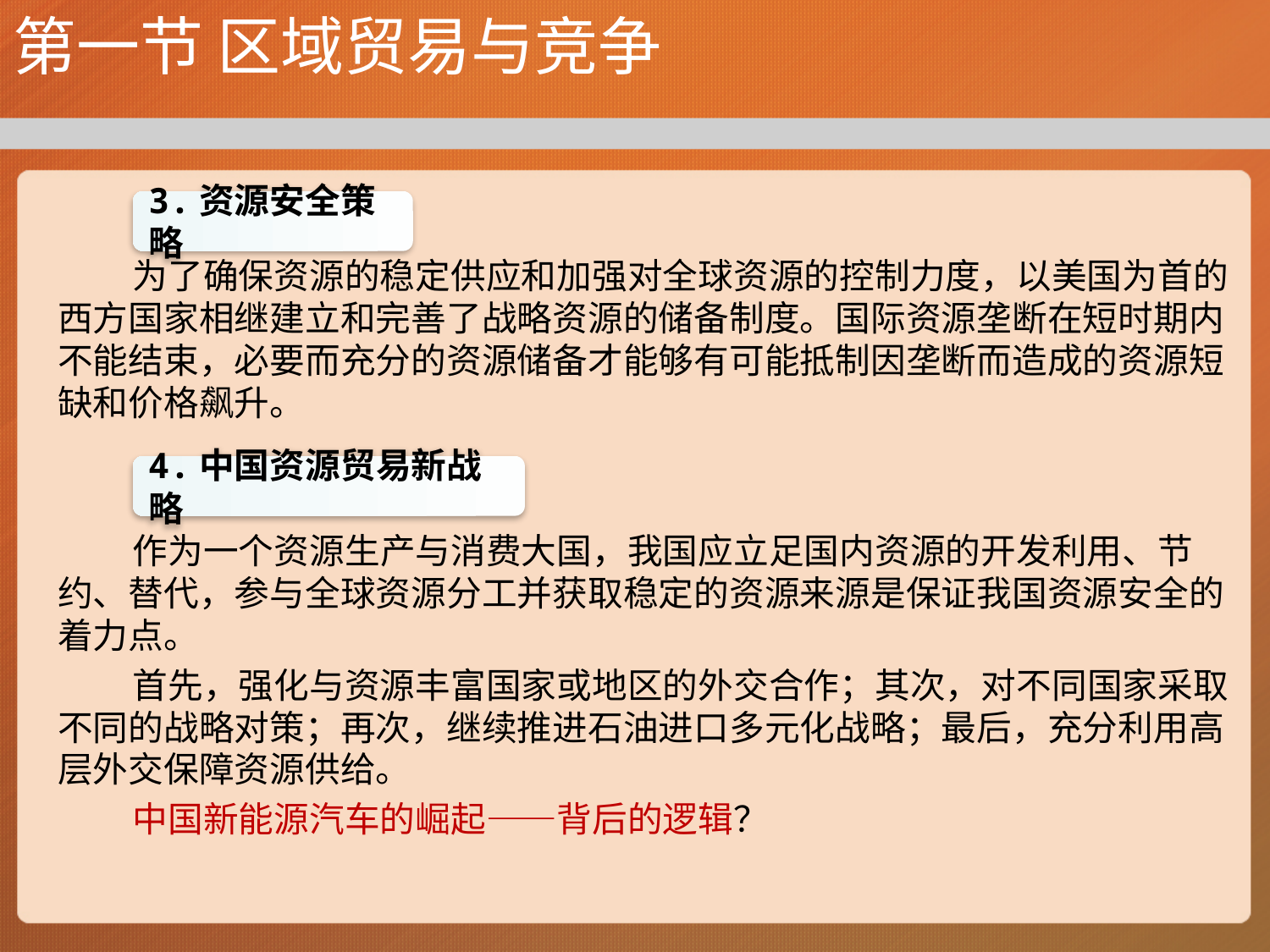

# 第一节 区域贸易与竞争
3.资源安全策略

为了确保资源的稳定供应和加强对全球资源的控制力度，以美国为首的西方国家相继建立和完善了战略资源的储备制度。国际资源垄断在短时期内不能结束，必要而充分的资源储备才能够有可能抵制因垄断而造成的资源短缺和价格飙升。

作为一个资源生产与消费大国，我国应立足国内资源的开发利用、节约、替代，参与全球资源分工并获取稳定的资源来源是保证我国资源安全的着力点。
首先，强化与资源丰富国家或地区的外交合作；其次，对不同国家采取不同的战略对策；再次，继续推进石油进口多元化战略；最后，充分利用高层外交保障资源供给。
中国新能源汽车的崛起——背后的逻辑？

4.中国资源贸易新战略